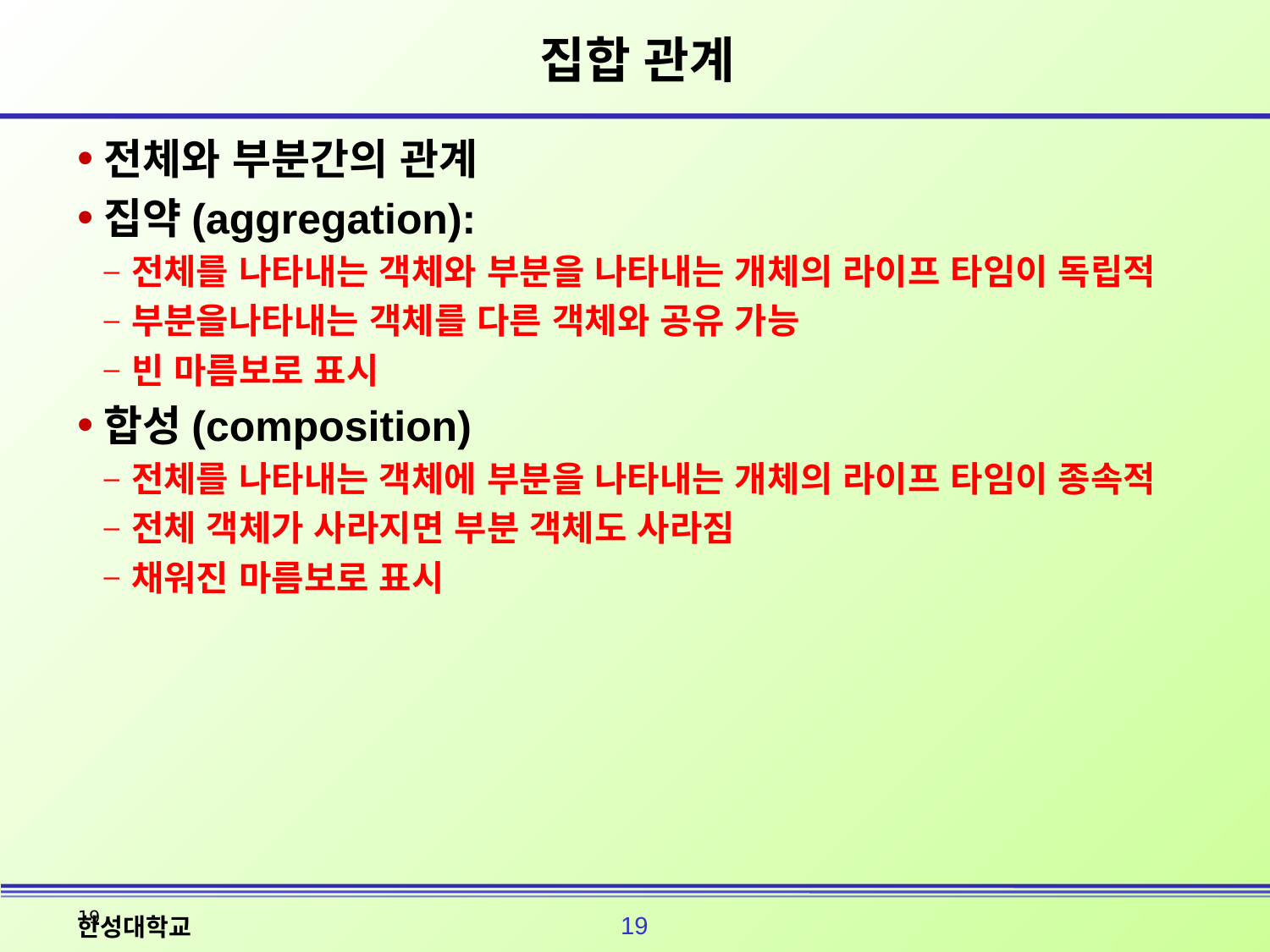

# 집합 관계
전체와 부분간의 관계
집약(aggregation):
전체를 나타내는 객체와 부분을 나타내는 개체의 라이프 타임이 독립적
부분을나타내는 객체를 다른 객체와 공유 가능
빈 마름보로 표시
합성(composition)
전체를 나타내는 객체에 부분을 나타내는 개체의 라이프 타임이 종속적
전체 객체가 사라지면 부분 객체도 사라짐
채워진 마름보로 표시

19